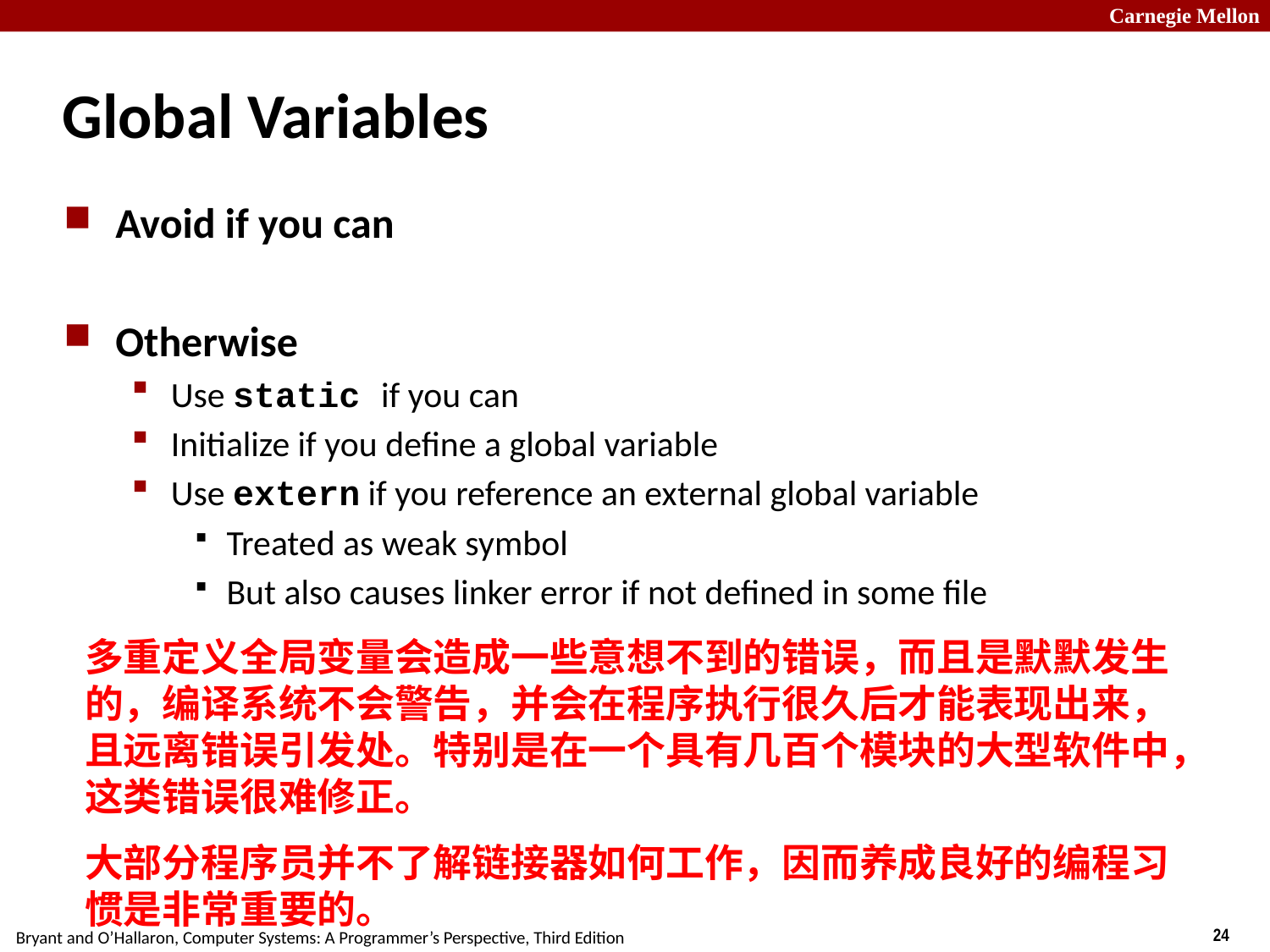

# Global Variables
Avoid if you can

Otherwise
Use static if you can
Initialize if you define a global variable
Use extern if you reference an external global variable
Treated as weak symbol
But also causes linker error if not defined in some file
多重定义全局变量会造成一些意想不到的错误，而且是默默发生的，编译系统不会警告，并会在程序执行很久后才能表现出来，且远离错误引发处。特别是在一个具有几百个模块的大型软件中，这类错误很难修正。
大部分程序员并不了解链接器如何工作，因而养成良好的编程习惯是非常重要的。